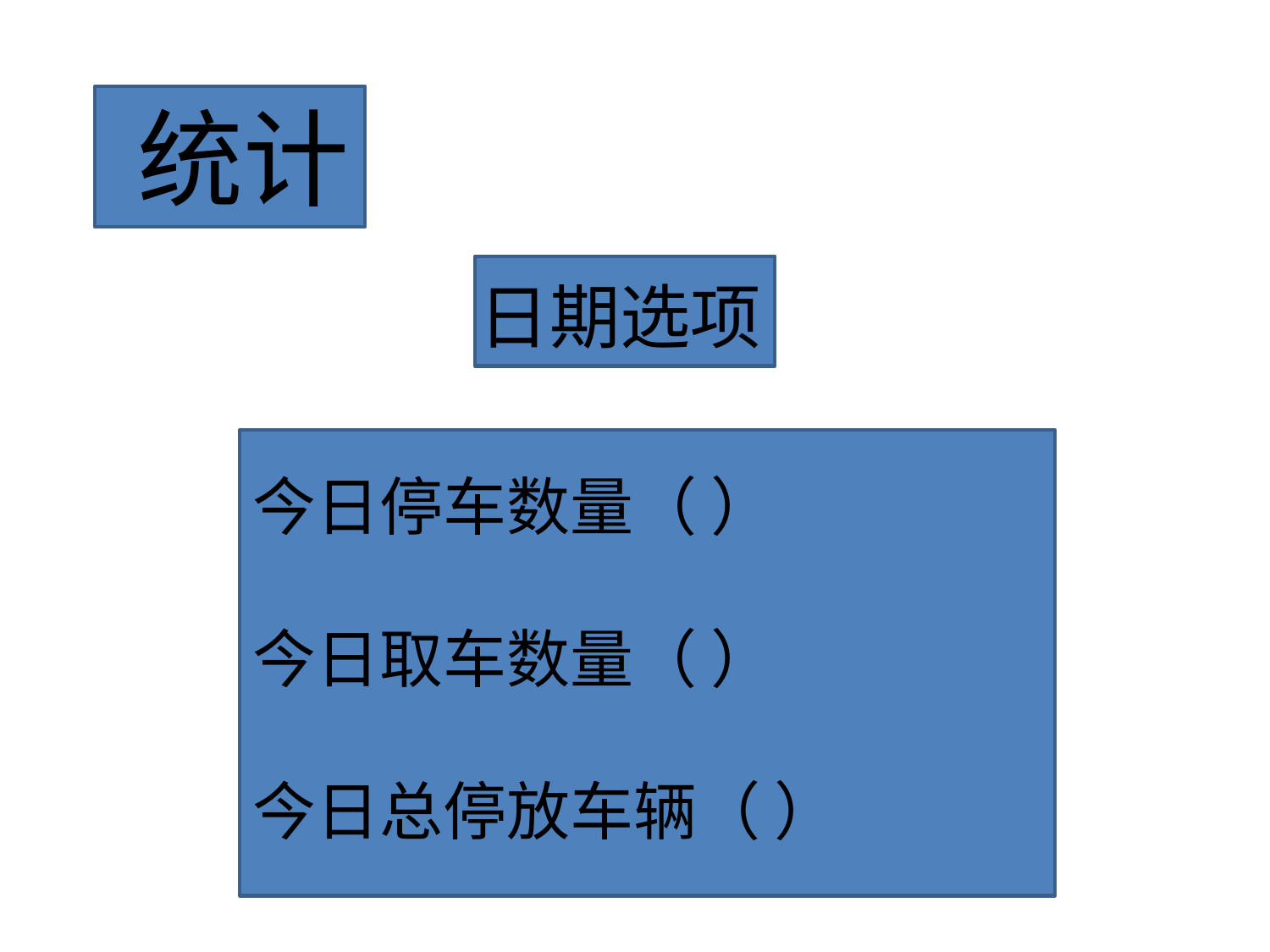

统计

日期选项

今日停车数量（ ）

今日取车数量（ ）

今日总停放车辆（ ）